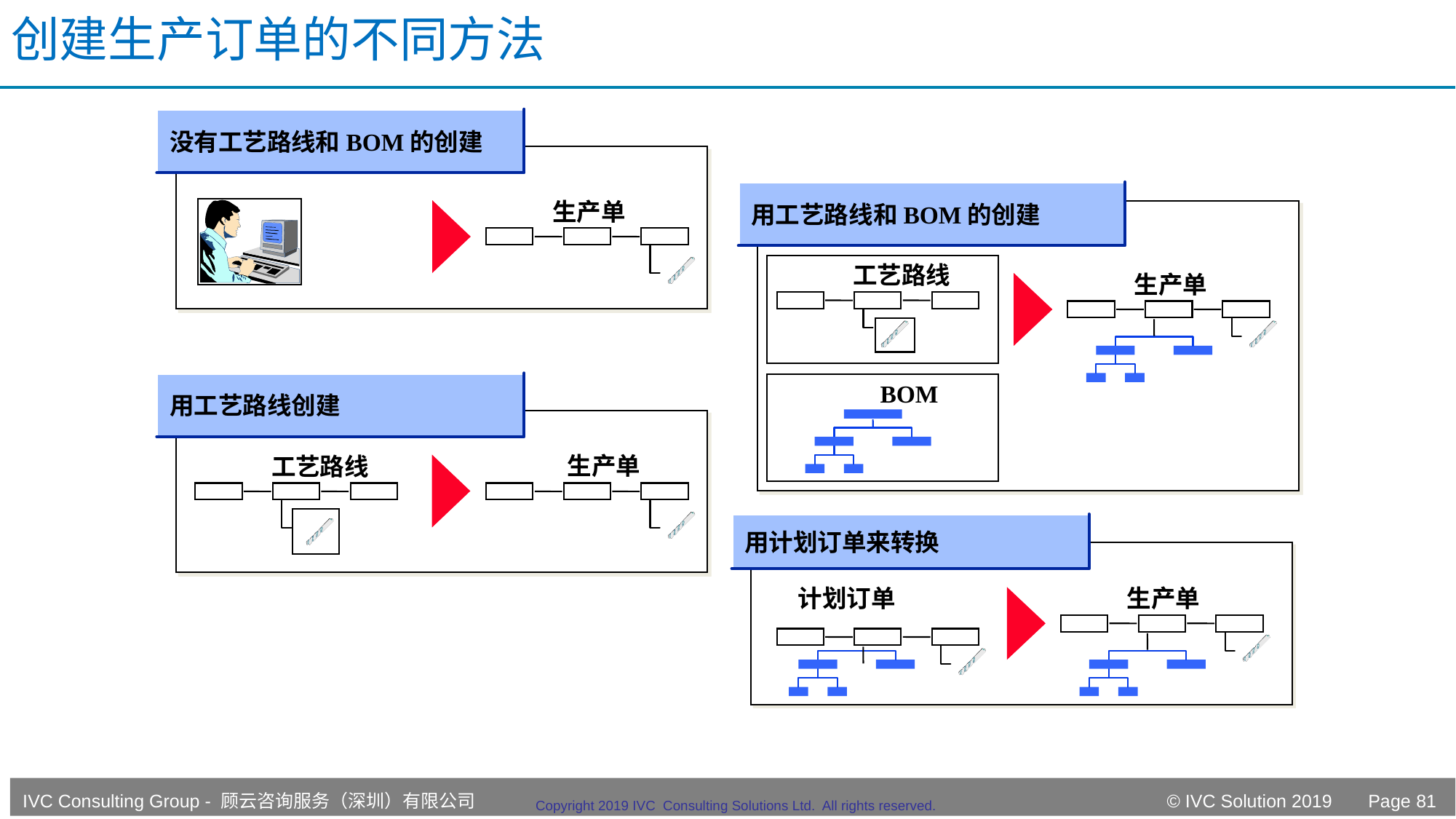

# 创建生产订单的不同方法
没有工艺路线和BOM的创建

用工艺路线和BOM的创建

生产单

工艺路线

生产单

用工艺路线创建

                 BOM

生产单
工艺路线

用计划订单来转换

计划订单
生产单